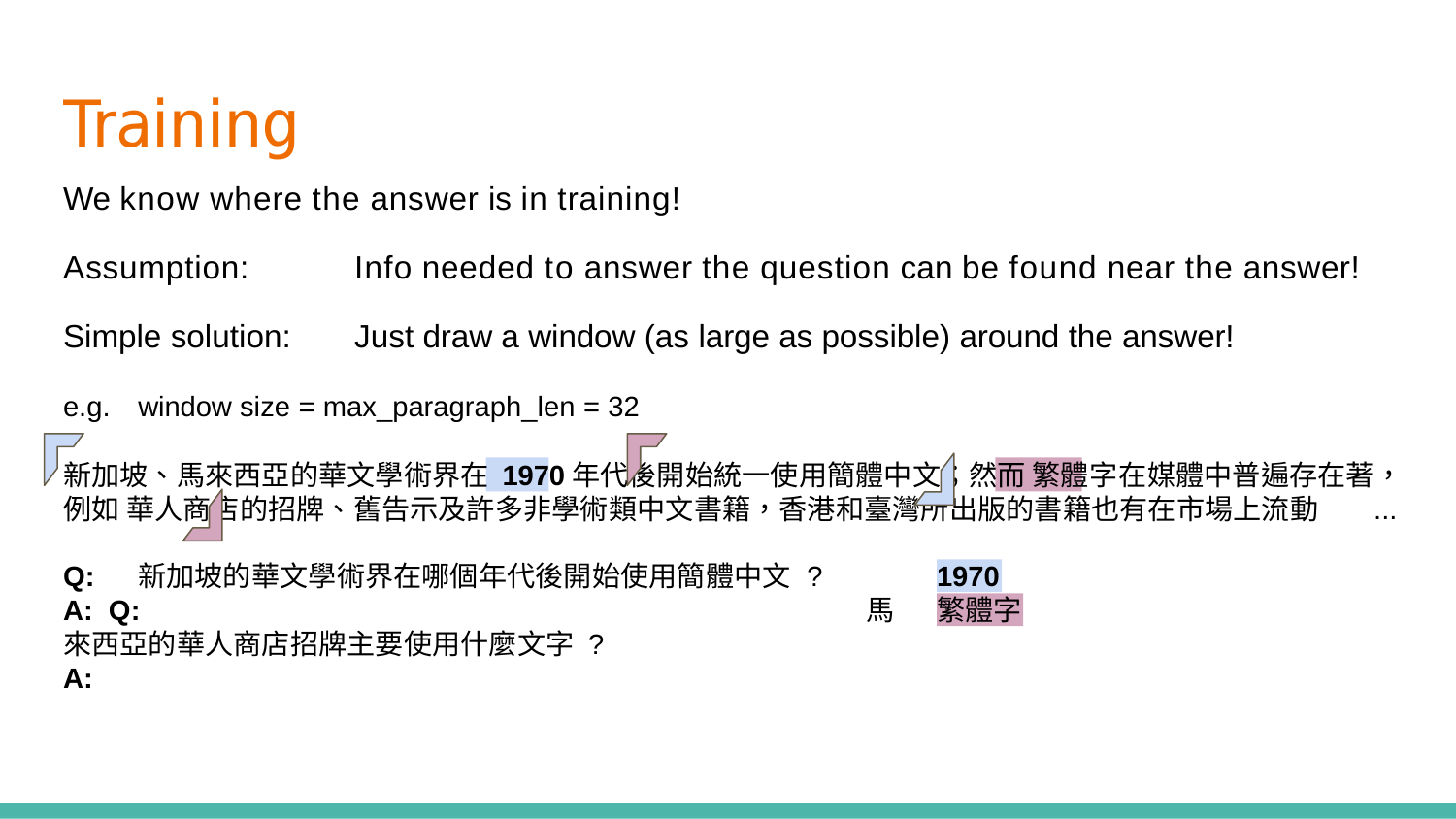

# Training
We know where the answer is in training!
Assumption:
Simple solution:
Info needed to answer the question can be found near the answer!
Just draw a window (as large as possible) around the answer!
e.g.	window size = max_paragraph_len = 32

新加坡、馬來西亞的華文學術界在 1970年代後開始統一使用簡體中文；然而 繁體字在媒體中普遍存在著，例如 華人商店的招牌、舊告示及許多非學術類中文書籍，香港和臺灣所出版的書籍也有在市場上流動	...

Q:	新加坡的華文學術界在哪個年代後開始使用簡體中文 ?	A:  Q:	馬來西亞的華人商店招牌主要使用什麼文字 ?	A:
1970
繁體字